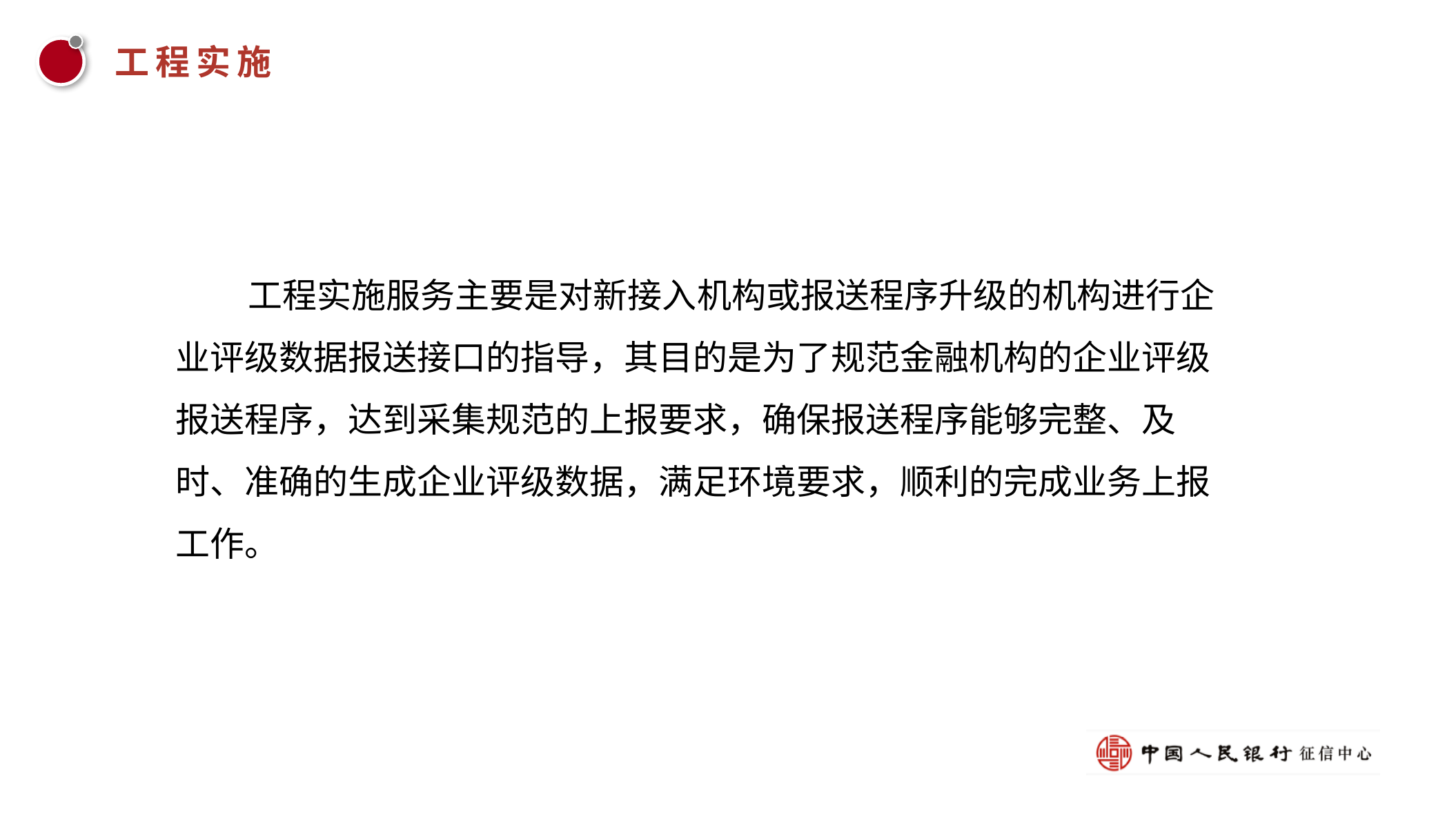

工程实施
  工程实施服务主要是对新接入机构或报送程序升级的机构进行企业评级数据报送接口的指导，其目的是为了规范金融机构的企业评级报送程序，达到采集规范的上报要求，确保报送程序能够完整、及时、准确的生成企业评级数据，满足环境要求，顺利的完成业务上报工作。